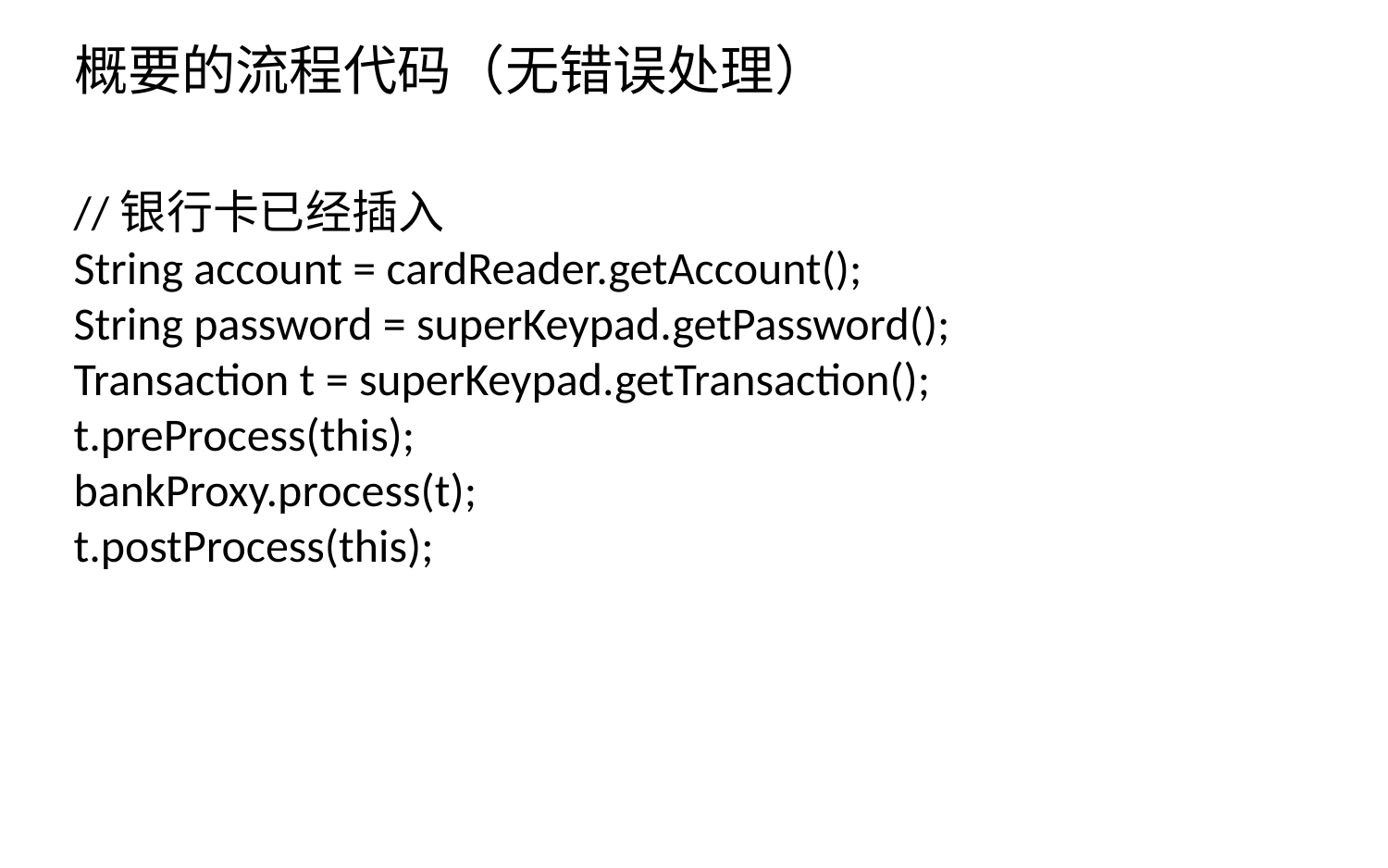

概要的流程代码（无错误处理）

//银行卡已经插入
String account = cardReader.getAccount();
String password = superKeypad.getPassword();
Transaction t = superKeypad.getTransaction();
t.preProcess(this);
bankProxy.process(t);
t.postProcess(this);